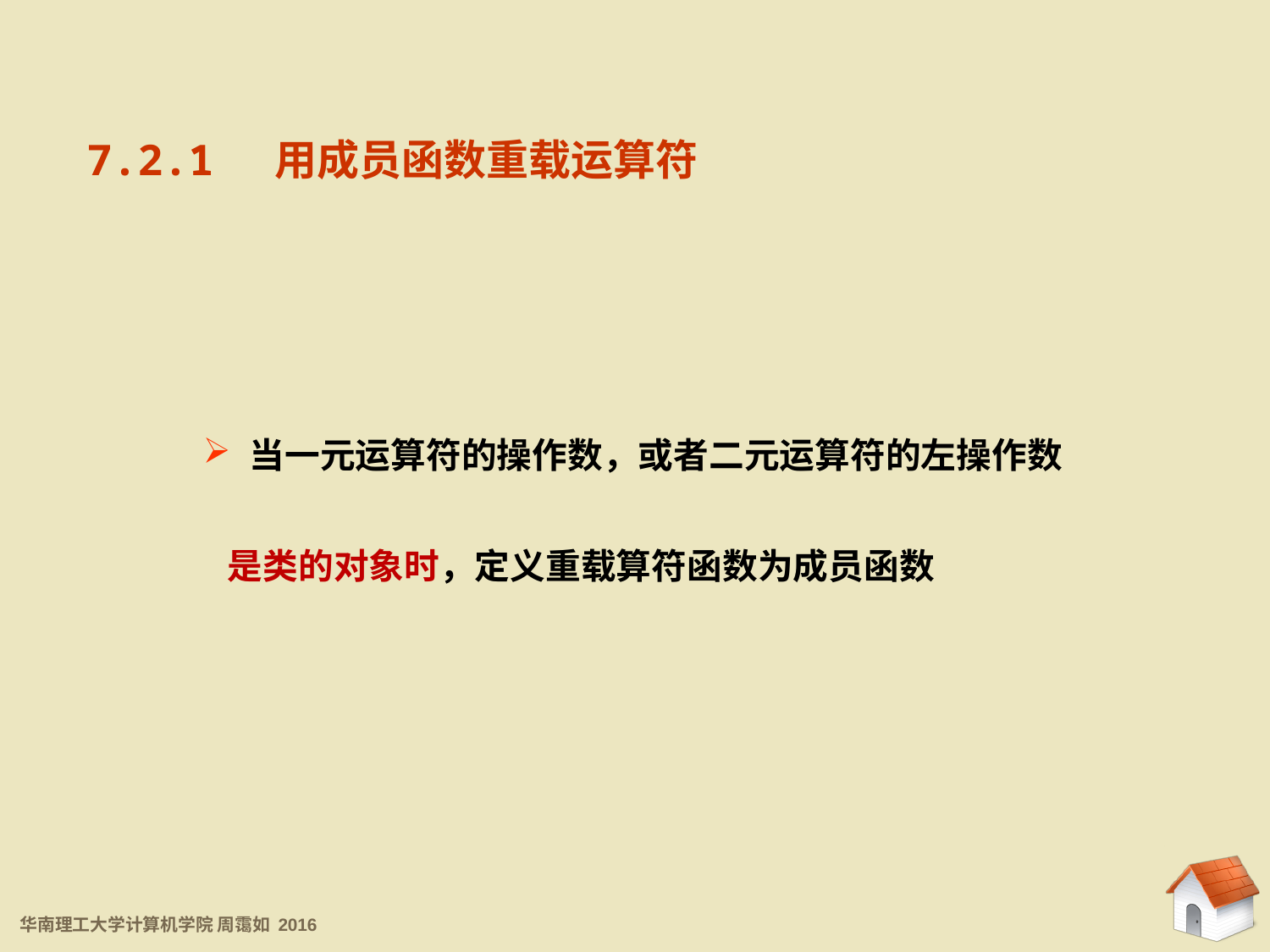

7.2.1  用成员函数重载运算符
 当一元运算符的操作数，或者二元运算符的左操作数
  是类的对象时，定义重载算符函数为成员函数